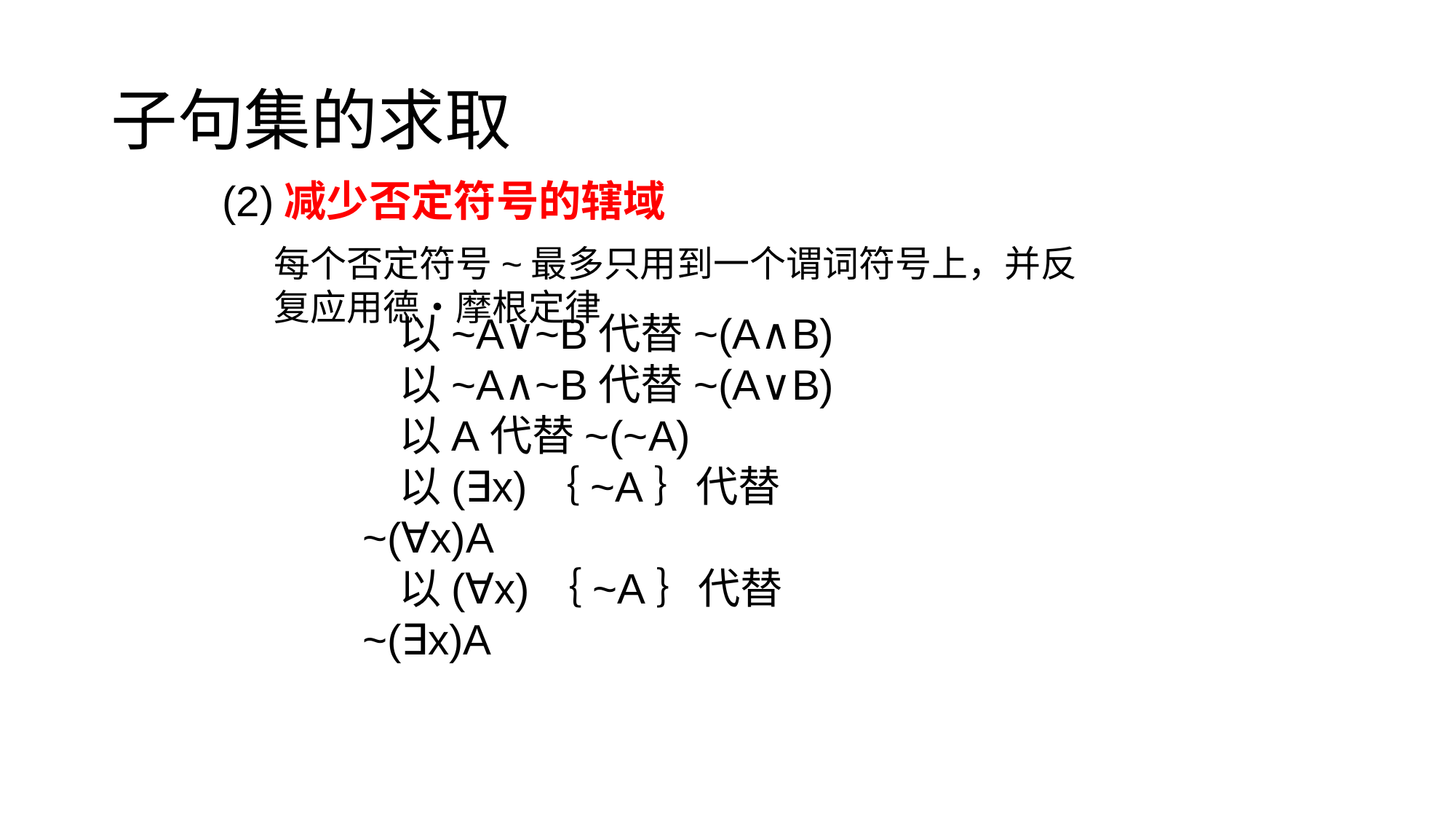

# 子句集的求取
(2)减少否定符号的辖域
每个否定符号~最多只用到一个谓词符号上，并反复应用德•摩根定律
以~A∨~B代替~(A∧B)
以~A∧~B代替~(A∨B)
以A代替~(~A)
以(∃x)｛~A｝代替~(∀x)A
以(∀x)｛~A｝代替~(∃x)A